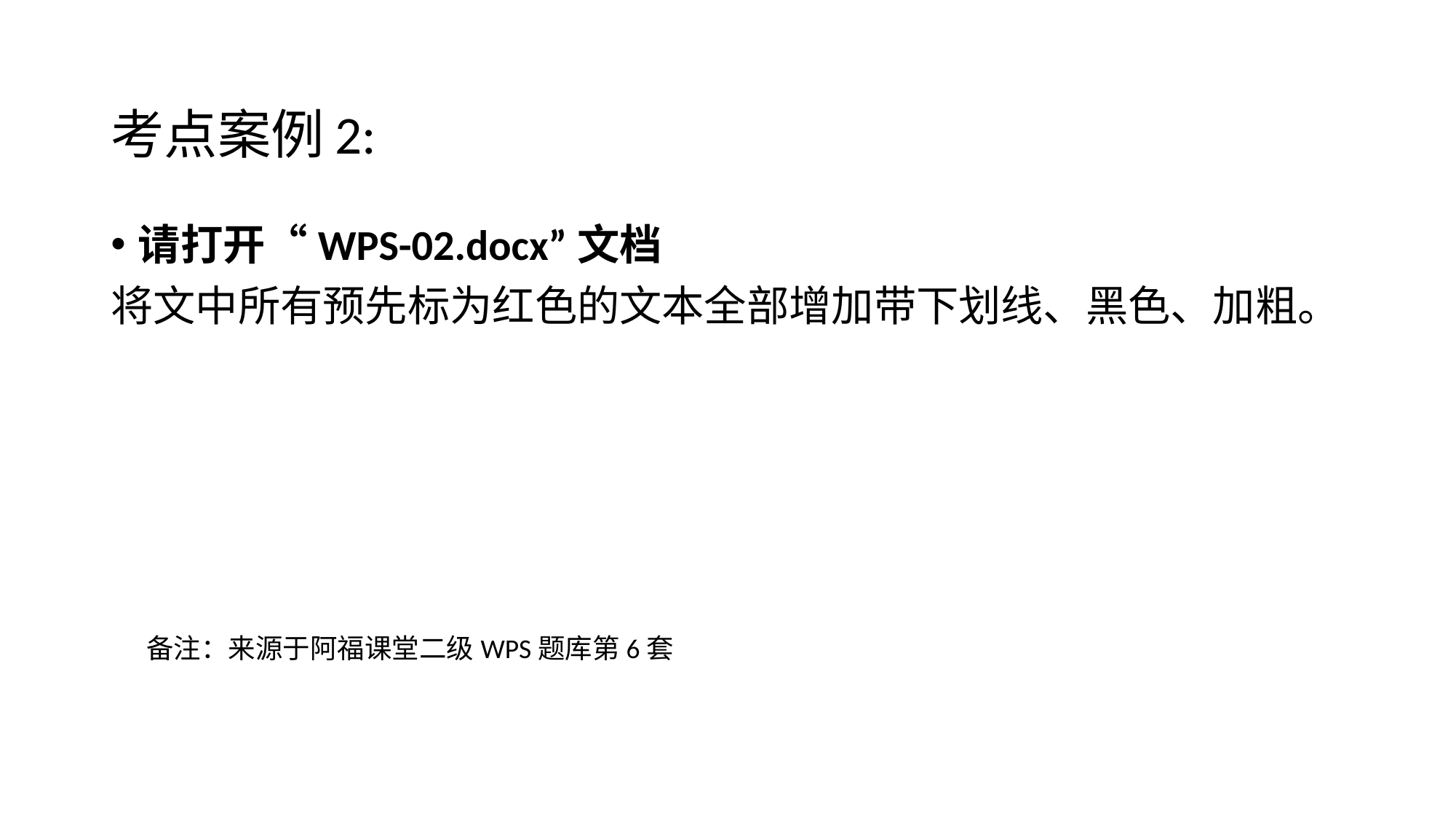

# 考点案例2:
请打开“WPS-02.docx”文档
将文中所有预先标为红色的文本全部增加带下划线、黑色、加粗。
备注：来源于阿福课堂二级WPS题库第6套